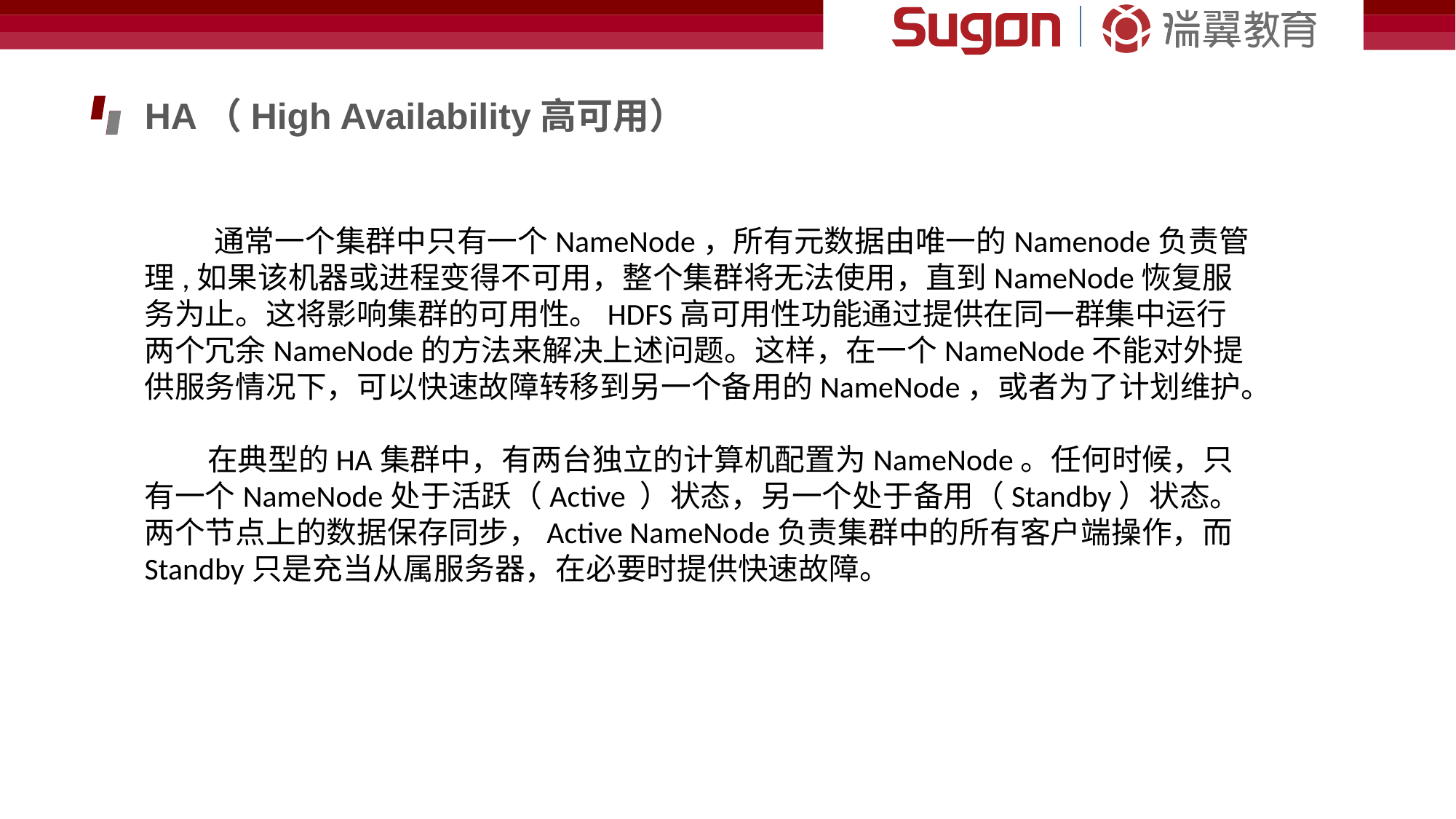

HA（High Availability高可用）

       通常一个集群中只有一个NameNode，所有元数据由唯一的Namenode负责管理,如果该机器或进程变得不可用，整个集群将无法使用，直到NameNode恢复服务为止。这将影响集群的可用性。HDFS高可用性功能通过提供在同一群集中运行两个冗余NameNode的方法来解决上述问题。这样，在一个NameNode不能对外提供服务情况下，可以快速故障转移到另一个备用的NameNode，或者为了计划维护。

      在典型的HA集群中，有两台独立的计算机配置为NameNode。任何时候，只有一个NameNode处于活跃（Active ）状态，另一个处于备用（Standby）状态。两个节点上的数据保存同步，Active NameNode负责集群中的所有客户端操作，而Standby只是充当从属服务器，在必要时提供快速故障。